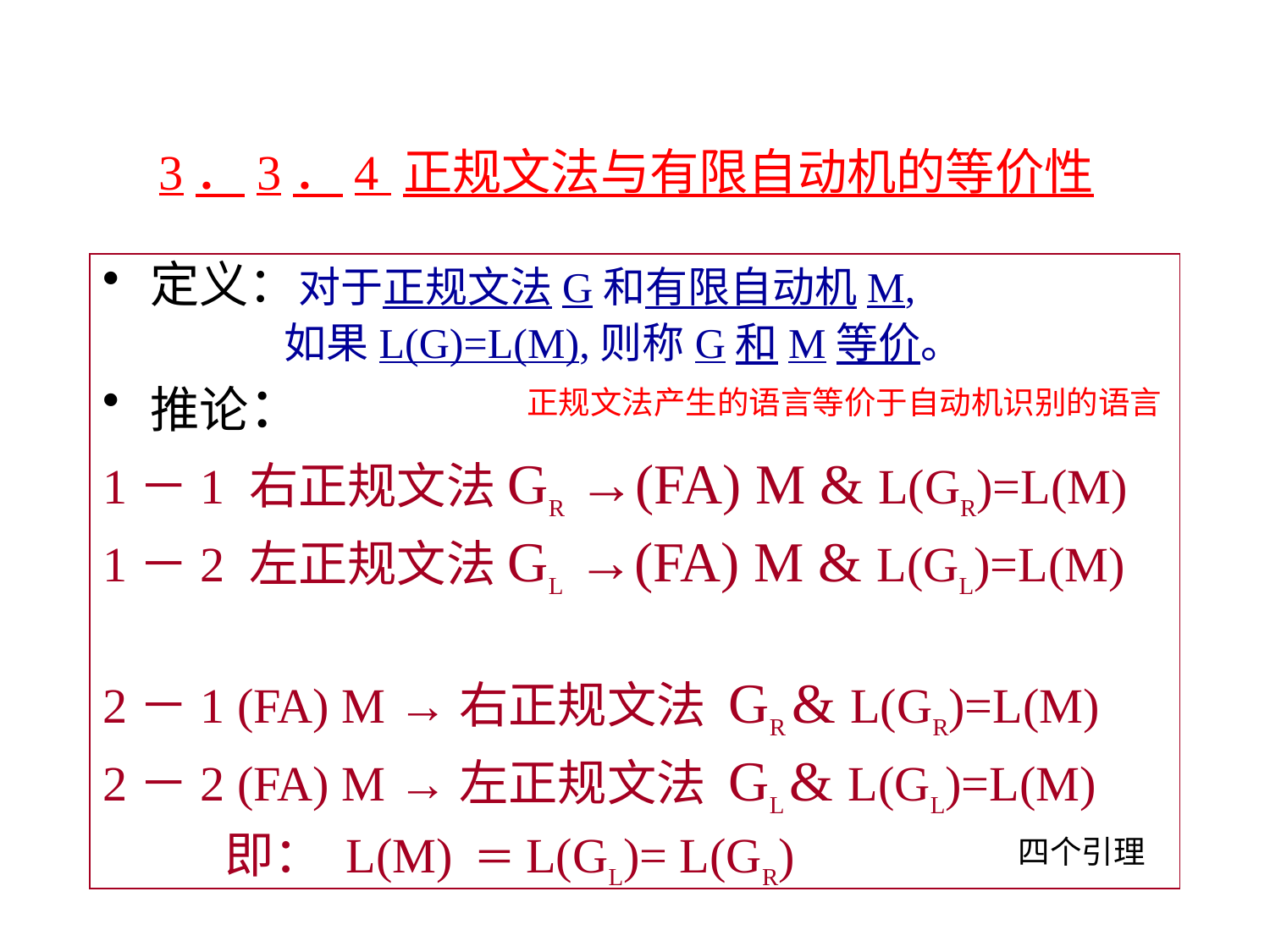

# 3．3．4 正规文法与有限自动机的等价性
定义：对于正规文法G和有限自动机M,
                  如果L(G)=L(M),则称G和M等价。
推论：
1－1 右正规文法GR →(FA) M & L(GR)=L(M)
1－2 左正规文法GL →(FA) M & L(GL)=L(M)

2－1 (FA) M →右正规文法 GR & L(GR)=L(M)
2－2 (FA) M →左正规文法 GL & L(GL)=L(M)
          即： L(M) ＝L(GL)= L(GR)
正规文法产生的语言等价于自动机识别的语言
四个引理